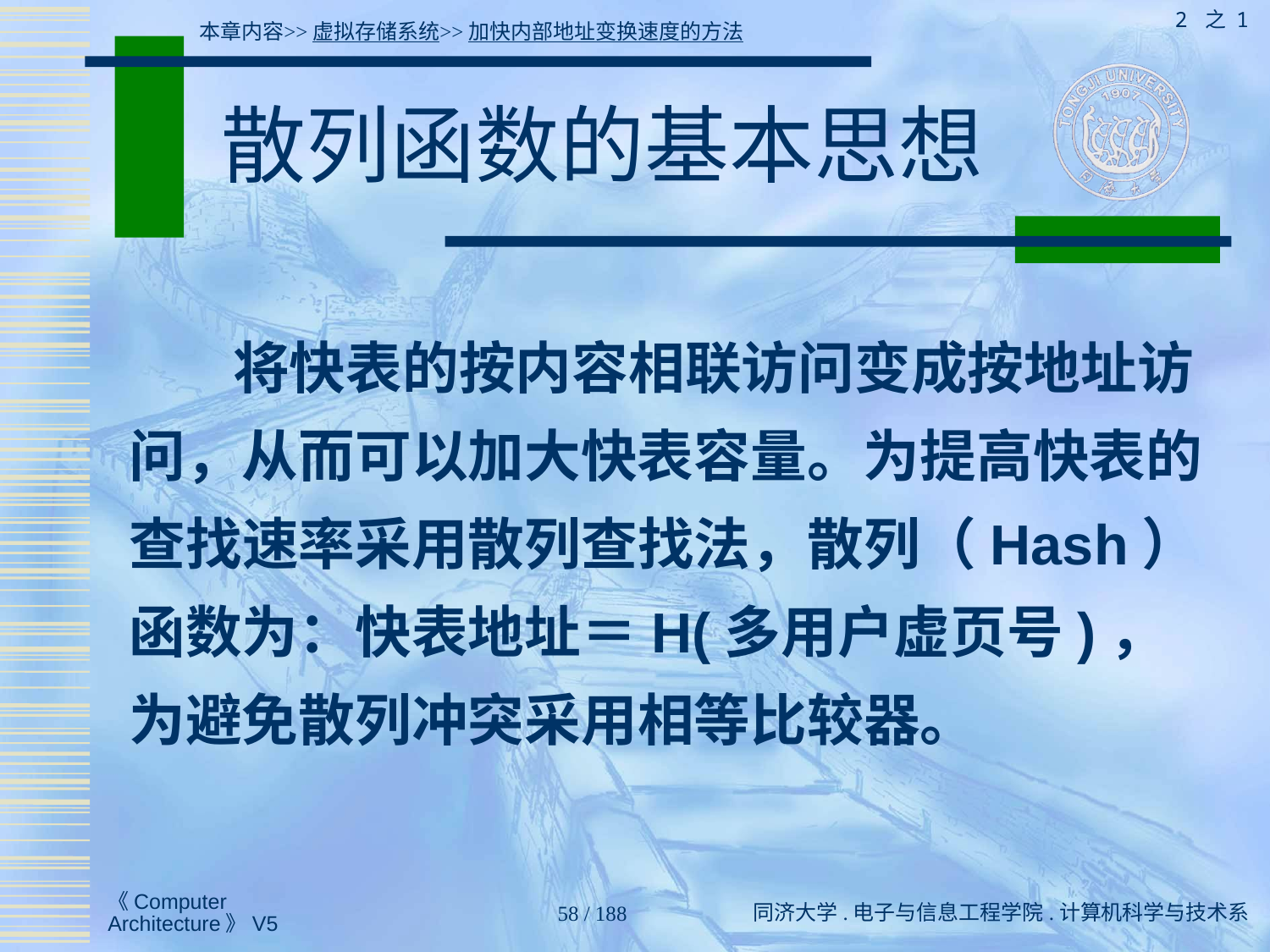

2 之 1
本章内容>>虚拟存储系统>>加快内部地址变换速度的方法
# 散列函数的基本思想
       将快表的按内容相联访问变成按地址访问，从而可以加大快表容量。为提高快表的查找速率采用散列查找法，散列（Hash）函数为：快表地址＝H(多用户虚页号)，为避免散列冲突采用相等比较器。